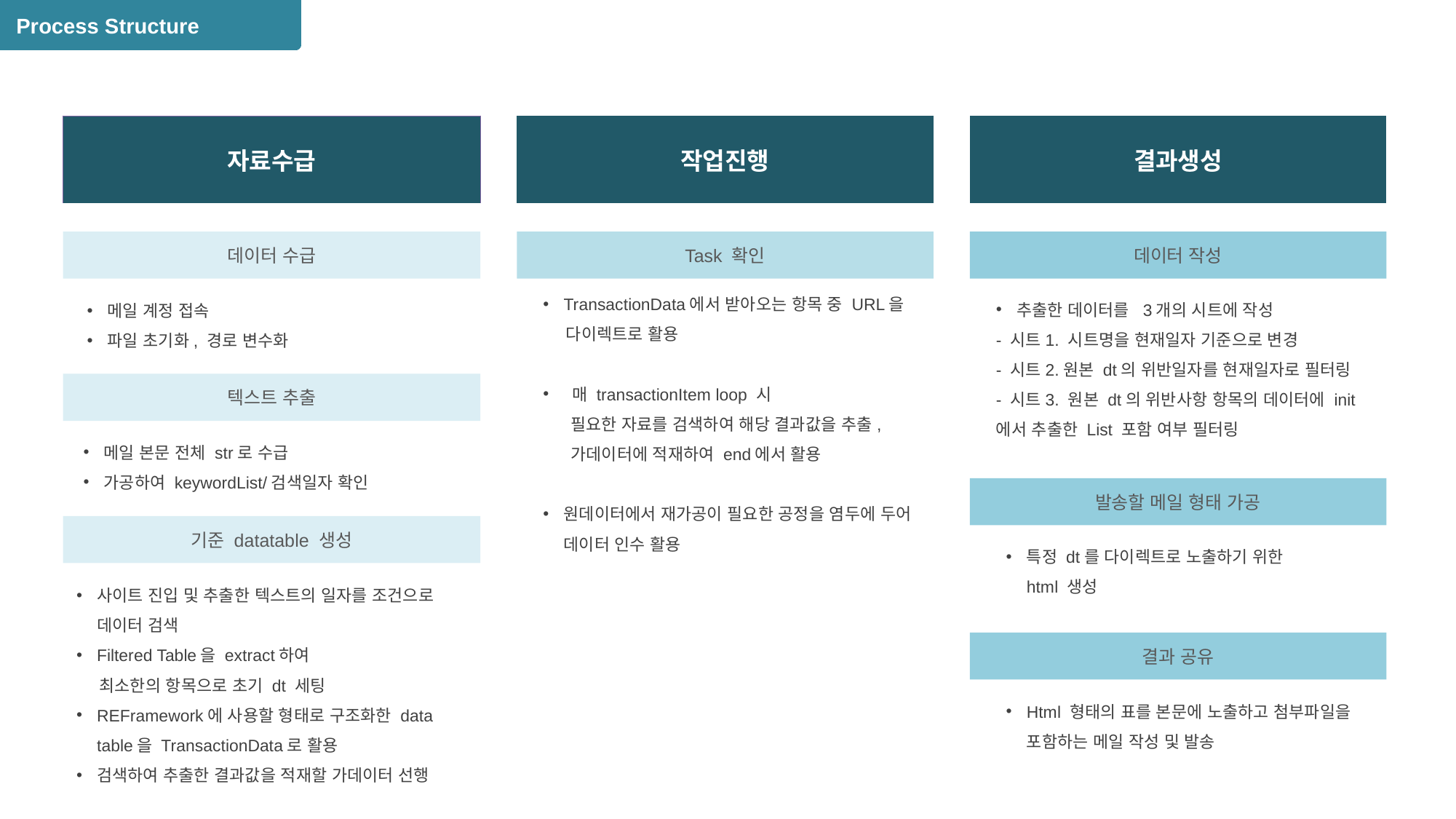

Process Structure
| 자료수급 |
| --- |
| 작업진행 |
| --- |
| 결과생성 |
| --- |
Task 확인
데이터 작성
데이터 수급
TransactionData에서 받아오는 항목 중 URL을
    다이렉트로 활용

 매 transactionItem loop 시
     필요한 자료를 검색하여 해당 결과값을 추출,
     가데이터에 적재하여 end에서 활용

원데이터에서 재가공이 필요한 공정을 염두에 두어 데이터 인수 활용
추출한 데이터를  3개의 시트에 작성
- 시트1. 시트명을 현재일자 기준으로 변경
- 시트2.원본 dt의 위반일자를 현재일자로 필터링
- 시트3. 원본 dt의 위반사항 항목의 데이터에 init에서 추출한 List 포함 여부 필터링
메일 계정 접속
파일 초기화, 경로 변수화

텍스트 추출
메일 본문 전체 str로 수급
가공하여 keywordList/검색일자 확인
발송할 메일 형태 가공
기준 datatable 생성
특정 dt를 다이렉트로 노출하기 위한 html 생성
사이트 진입 및 추출한 텍스트의 일자를 조건으로 데이터 검색
Filtered Table을 extract하여
    최소한의 항목으로 초기 dt 세팅
REFramework에 사용할 형태로 구조화한 data table을 TransactionData로 활용
검색하여 추출한 결과값을 적재할 가데이터 선행
결과 공유
Html 형태의 표를 본문에 노출하고 첨부파일을 포함하는 메일 작성 및 발송